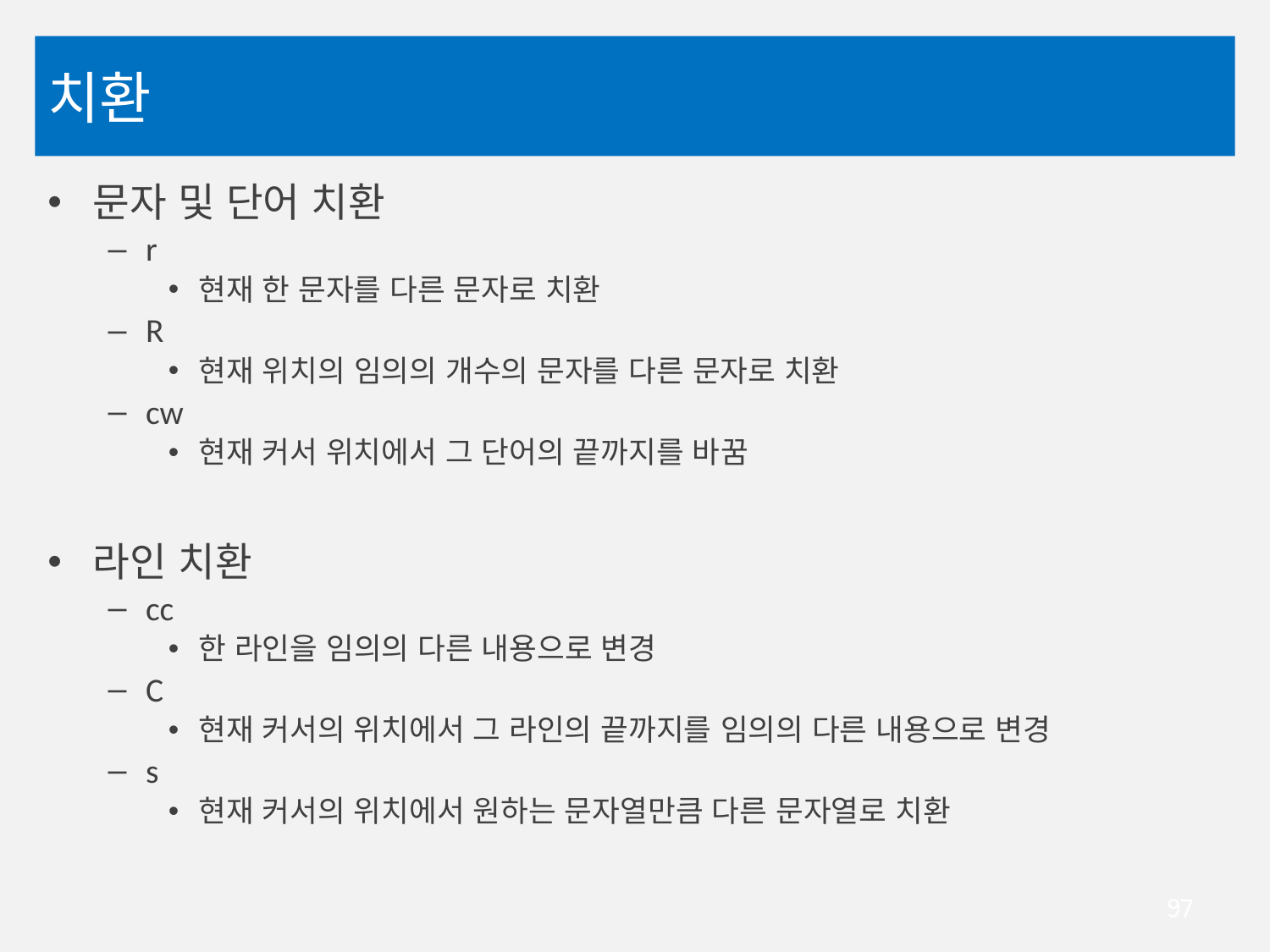

# 치환
문자 및 단어 치환
r
현재 한 문자를 다른 문자로 치환
R
현재 위치의 임의의 개수의 문자를 다른 문자로 치환
cw
현재 커서 위치에서 그 단어의 끝까지를 바꿈

라인 치환
cc
한 라인을 임의의 다른 내용으로 변경
C
현재 커서의 위치에서 그 라인의 끝까지를 임의의 다른 내용으로 변경
s
현재 커서의 위치에서 원하는 문자열만큼 다른 문자열로 치환
97